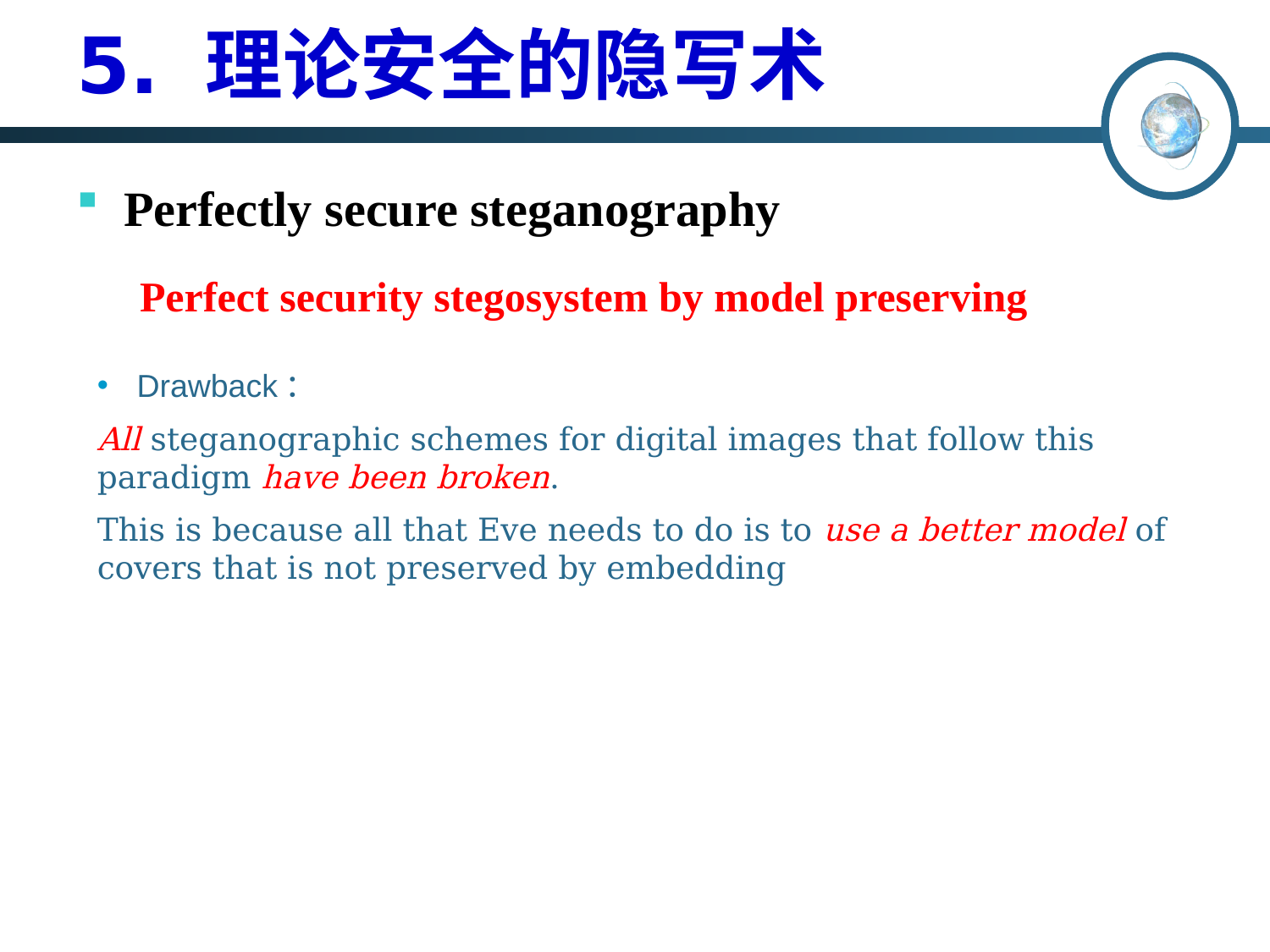

# 5. 理论安全的隐写术
Perfectly secure steganography
Perfect security stegosystem by model preserving
Drawback：
All steganographic schemes for digital images that follow this paradigm have been broken.
This is because all that Eve needs to do is to use a better model of covers that is not preserved by embedding